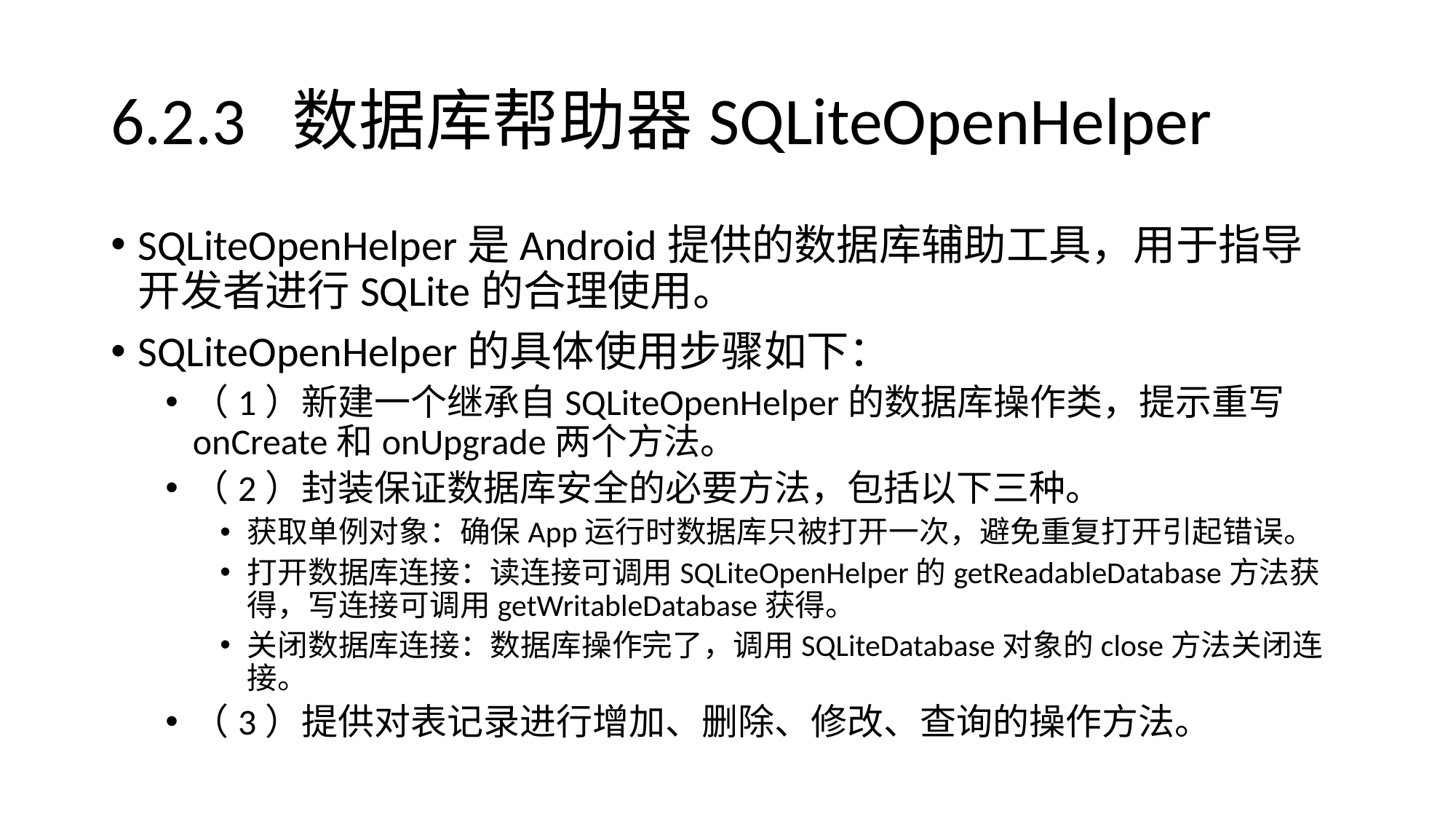

# 6.2.3  数据库帮助器SQLiteOpenHelper
SQLiteOpenHelper是Android提供的数据库辅助工具，用于指导开发者进行SQLite的合理使用。
SQLiteOpenHelper的具体使用步骤如下：
（1）新建一个继承自SQLiteOpenHelper的数据库操作类，提示重写onCreate和onUpgrade两个方法。
（2）封装保证数据库安全的必要方法，包括以下三种。
获取单例对象：确保App运行时数据库只被打开一次，避免重复打开引起错误。
打开数据库连接：读连接可调用SQLiteOpenHelper的getReadableDatabase方法获得，写连接可调用getWritableDatabase获得。
关闭数据库连接：数据库操作完了，调用SQLiteDatabase对象的close方法关闭连接。
（3）提供对表记录进行增加、删除、修改、查询的操作方法。